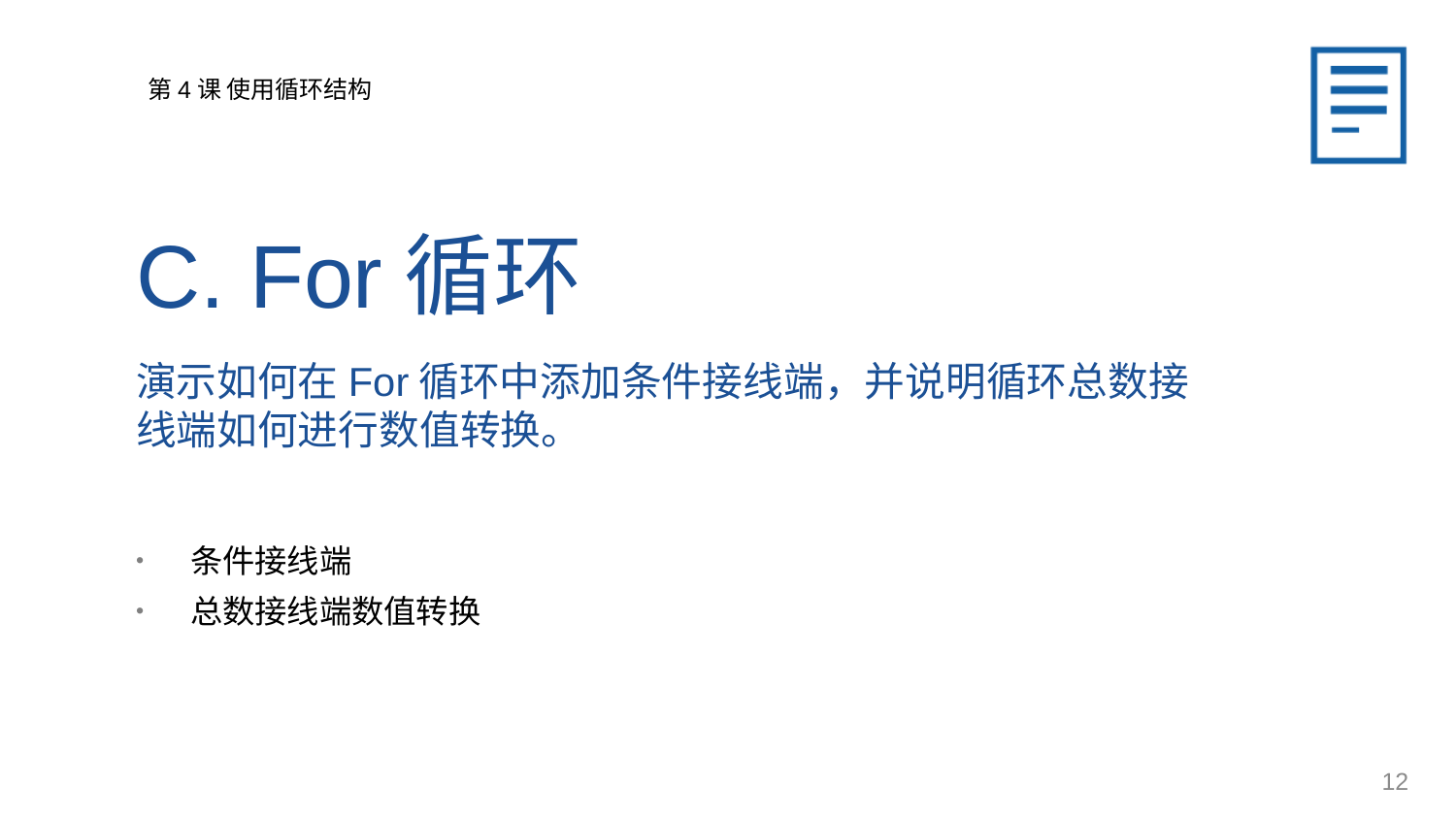

C. For循环
演示如何在For循环中添加条件接线端，并说明循环总数接线端如何进行数值转换。

条件接线端
总数接线端数值转换
12